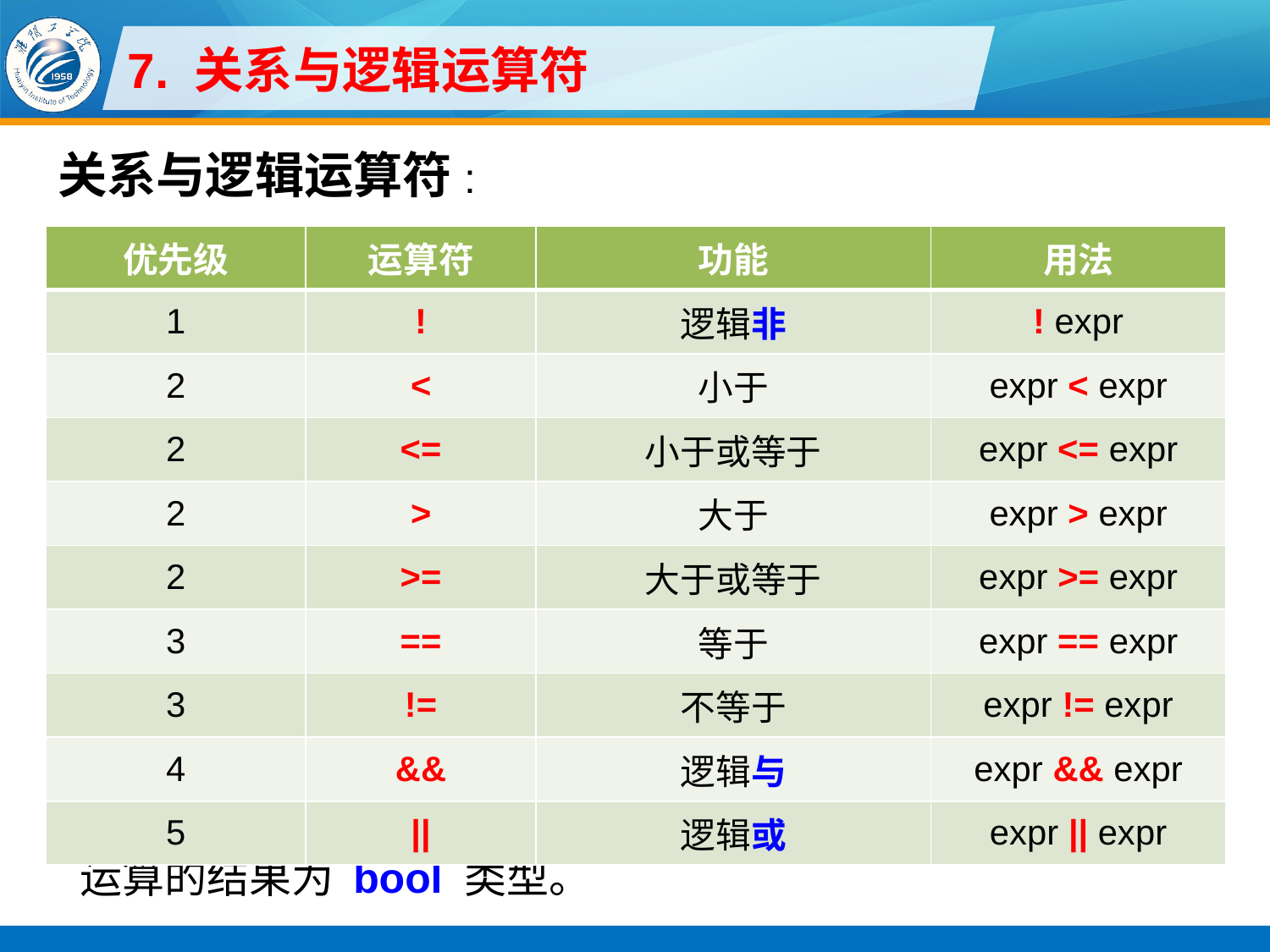

# 7. 关系与逻辑运算符
关系与逻辑运算符:

说明: 关系与逻辑运算符的操作数通常为算术类型或指针类型, 运算的结果为 bool 类型。
| 优先级 | 运算符 | 功能 | 用法 |
| --- | --- | --- | --- |
| 1 | ! | 逻辑非 | ! expr |
| 2 | < | 小于 | expr < expr |
| 2 | <= | 小于或等于 | expr <= expr |
| 2 | > | 大于 | expr > expr |
| 2 | >= | 大于或等于 | expr >= expr |
| 3 | == | 等于 | expr == expr |
| 3 | != | 不等于 | expr != expr |
| 4 | && | 逻辑与 | expr && expr |
| 5 | || | 逻辑或 | expr || expr |